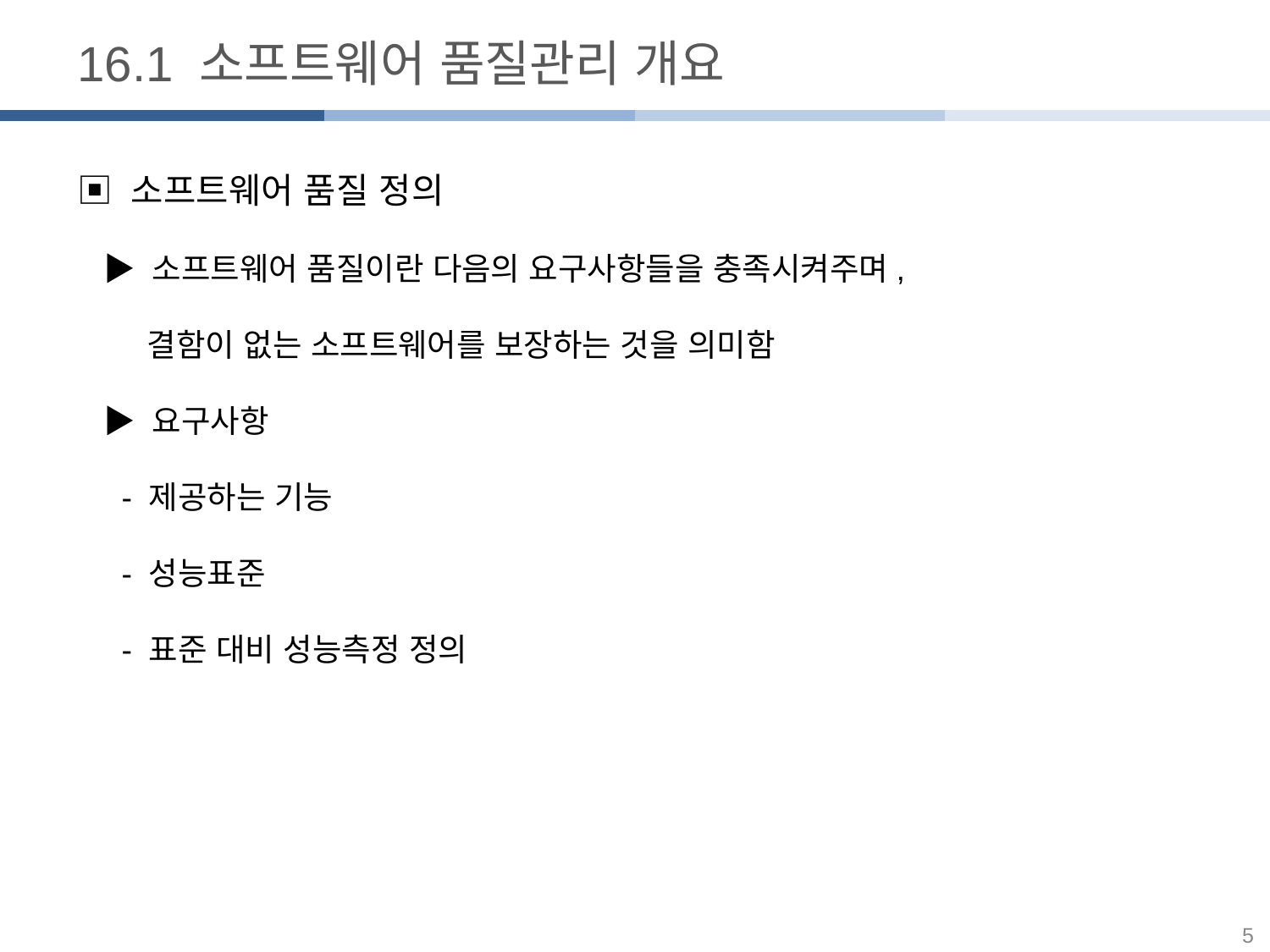

16.1 소프트웨어 품질관리 개요
▣ 소프트웨어 품질 정의
   ▶ 소프트웨어 품질이란 다음의 요구사항들을 충족시켜주며,
       결함이 없는 소프트웨어를 보장하는 것을 의미함
   ▶ 요구사항
     - 제공하는 기능
     - 성능표준
     - 표준 대비 성능측정 정의

5